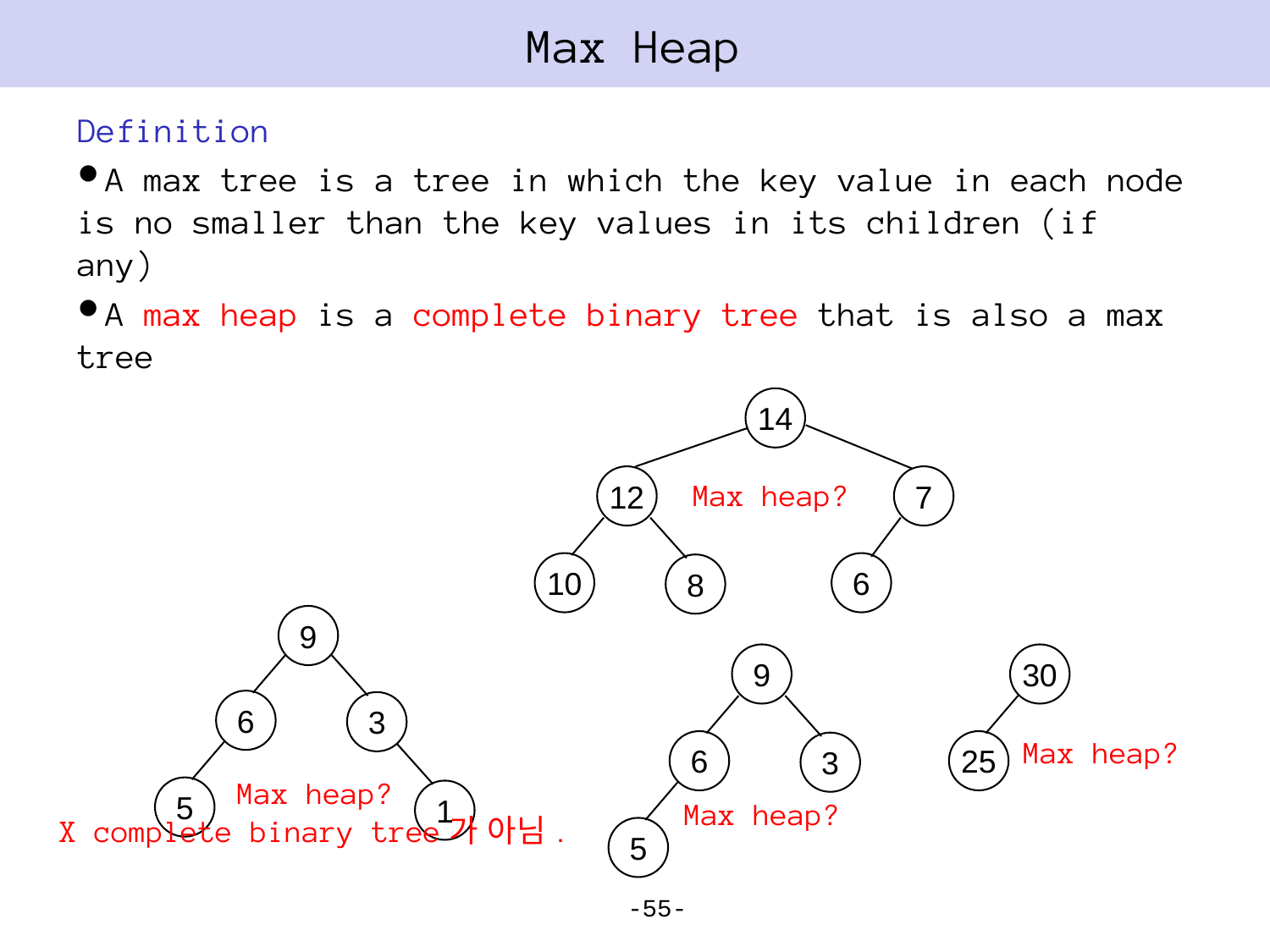

# Max Heap
Definition
A max tree is a tree in which the key value in each node is no smaller than the key values in its children (if any)
A max heap is a complete binary tree that is also a max tree
14

12
7
Max heap?

10
6
8
9

6
3

5
1
9
30

Max heap?
6
25
3
Max heap?
X complete binary tree가 아님.

Max heap?
5
-55-